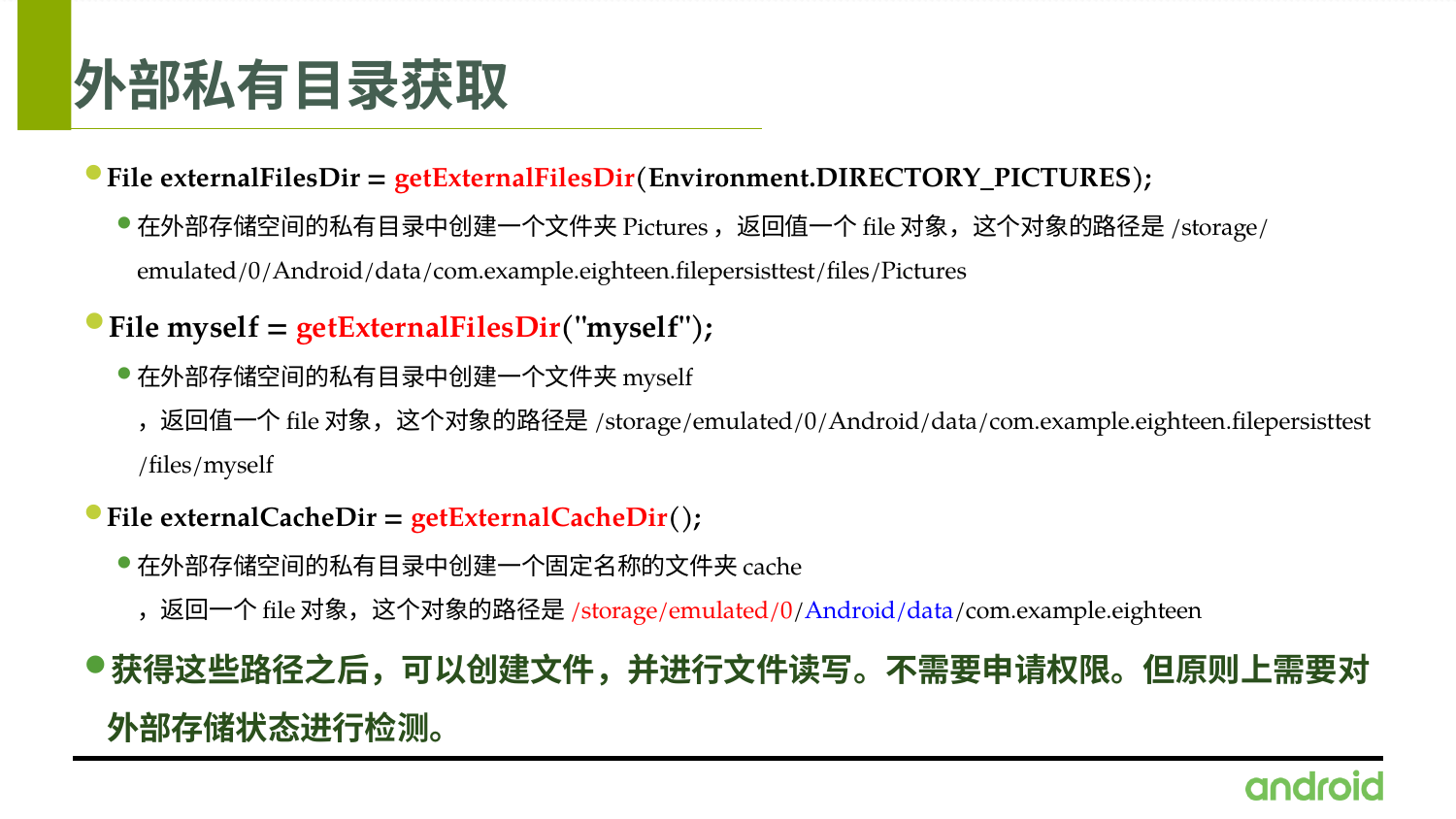

# 外部私有目录获取
File externalFilesDir = getExternalFilesDir(Environment.DIRECTORY_PICTURES);
在外部存储空间的私有目录中创建一个文件夹Pictures，返回值一个file对象，这个对象的路径是/storage/emulated/0/Android/data/com.example.eighteen.filepersisttest/files/Pictures
File myself = getExternalFilesDir("myself");
在外部存储空间的私有目录中创建一个文件夹myself ，返回值一个file对象，这个对象的路径是/storage/emulated/0/Android/data/com.example.eighteen.filepersisttest/files/myself
File externalCacheDir = getExternalCacheDir();
在外部存储空间的私有目录中创建一个固定名称的文件夹cache ，返回一个file对象，这个对象的路径是/storage/emulated/0/Android/data/com.example.eighteen
获得这些路径之后，可以创建文件，并进行文件读写。不需要申请权限。但原则上需要对外部存储状态进行检测。